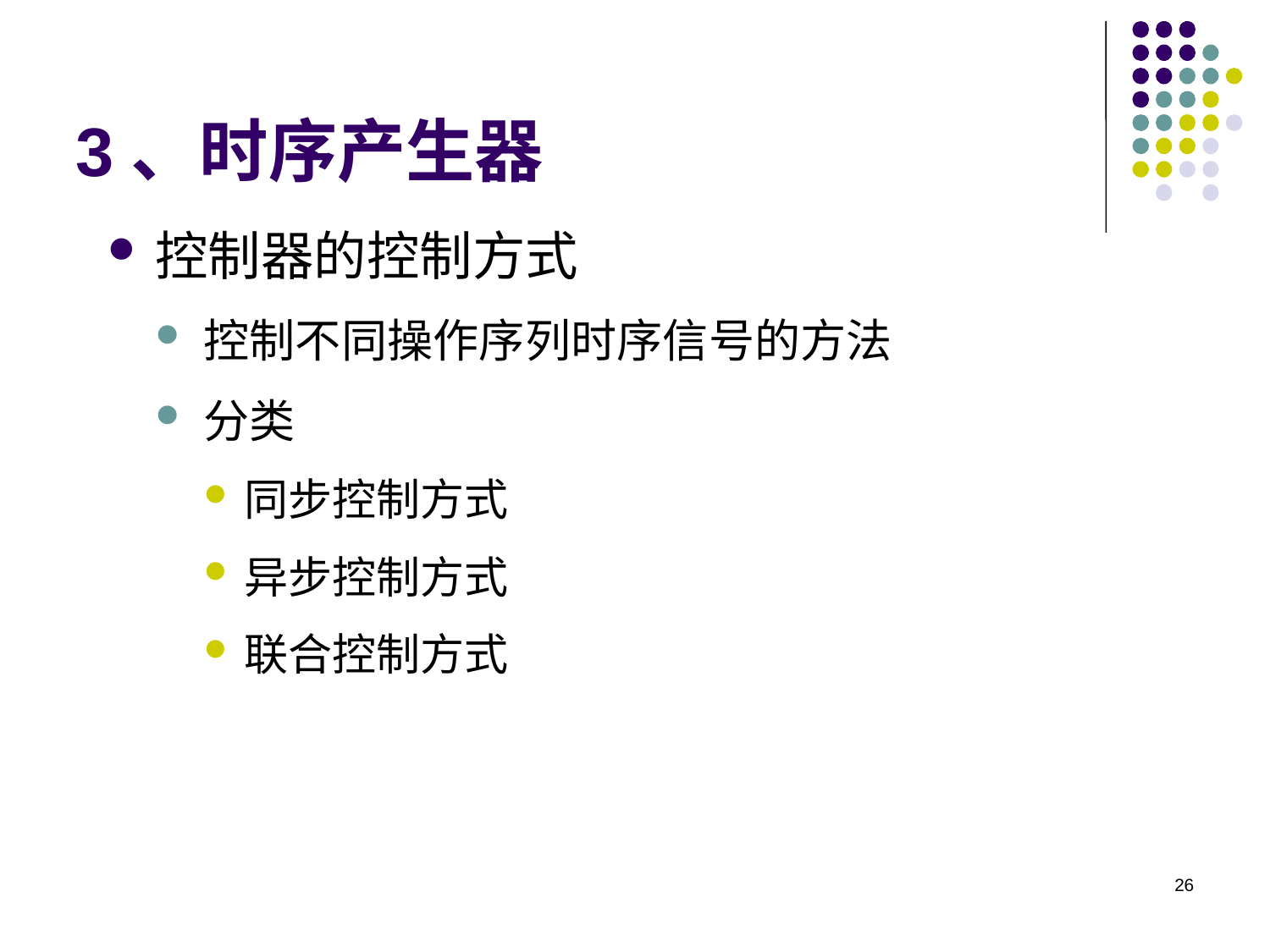

3、时序产生器
控制器的控制方式
控制不同操作序列时序信号的方法
分类
同步控制方式
异步控制方式
联合控制方式
26